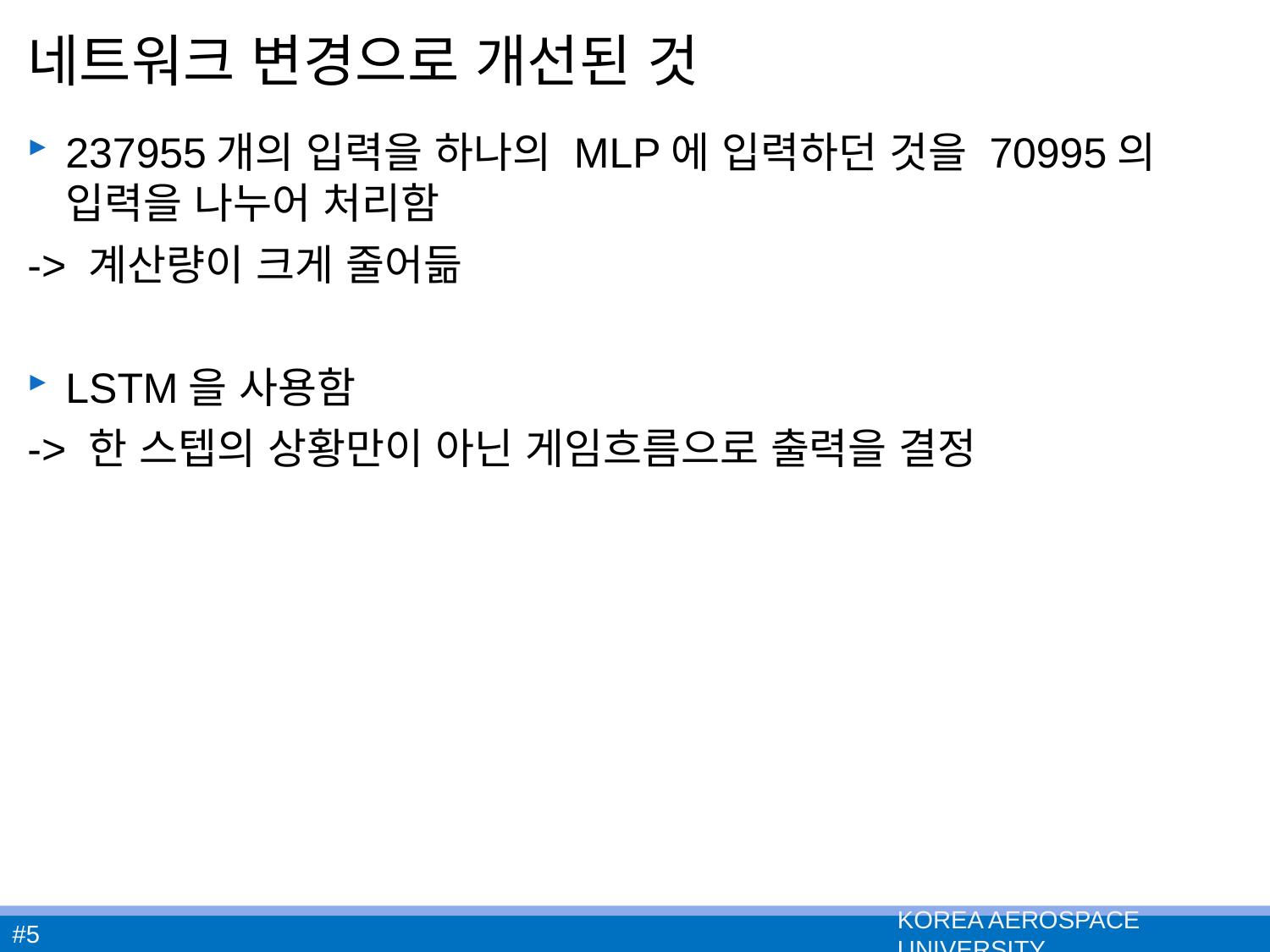

# 네트워크 변경으로 개선된 것
237955개의 입력을 하나의 MLP에 입력하던 것을 70995의 입력을 나누어 처리함
-> 계산량이 크게 줄어듦

LSTM을 사용함
-> 한 스텝의 상황만이 아닌 게임흐름으로 출력을 결정

#5